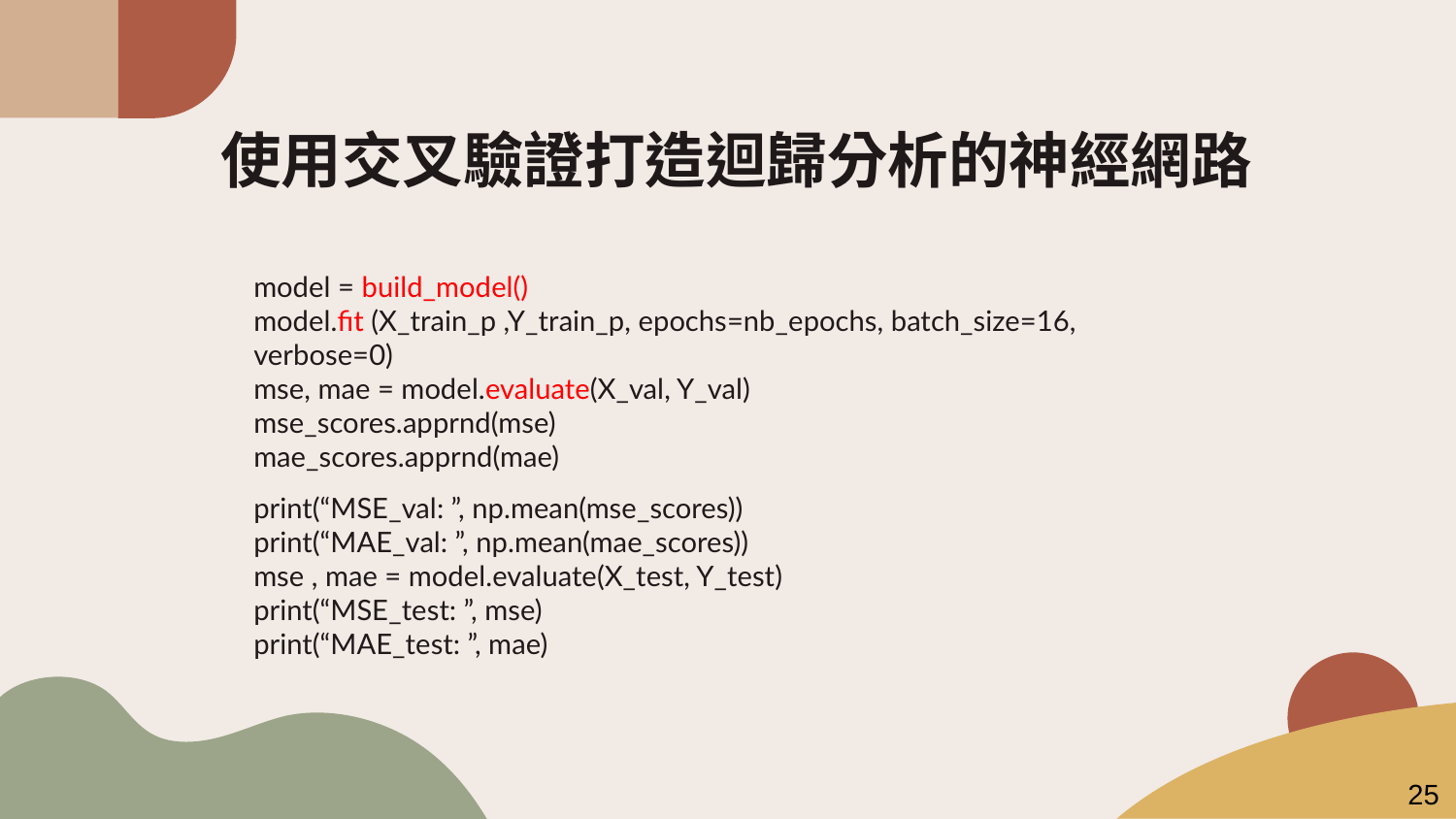

# 使用交叉驗證打造迴歸分析的神經網路
model = build_model()
model.fit (X_train_p ,Y_train_p, epochs=nb_epochs, batch_size=16, verbose=0)
mse, mae = model.evaluate(X_val, Y_val)
mse_scores.apprnd(mse)
mae_scores.apprnd(mae)

print(“MSE_val: ”, np.mean(mse_scores))
print(“MAE_val: ”, np.mean(mae_scores))
mse , mae = model.evaluate(X_test, Y_test)
print(“MSE_test: ”, mse)
print(“MAE_test: ”, mae)
25